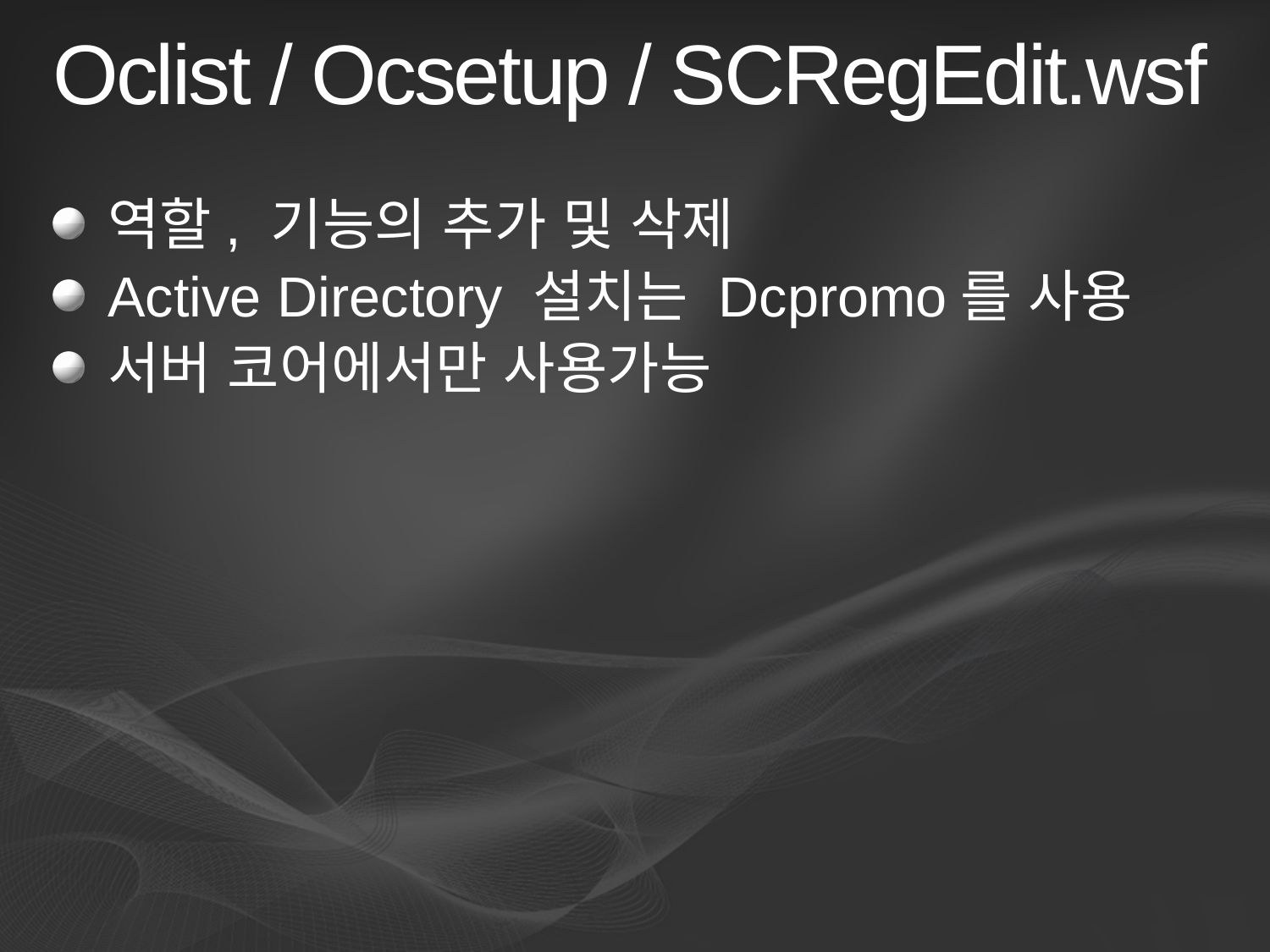

# Oclist / Ocsetup / SCRegEdit.wsf
역할, 기능의 추가 및 삭제
Active Directory 설치는 Dcpromo를 사용
서버 코어에서만 사용가능